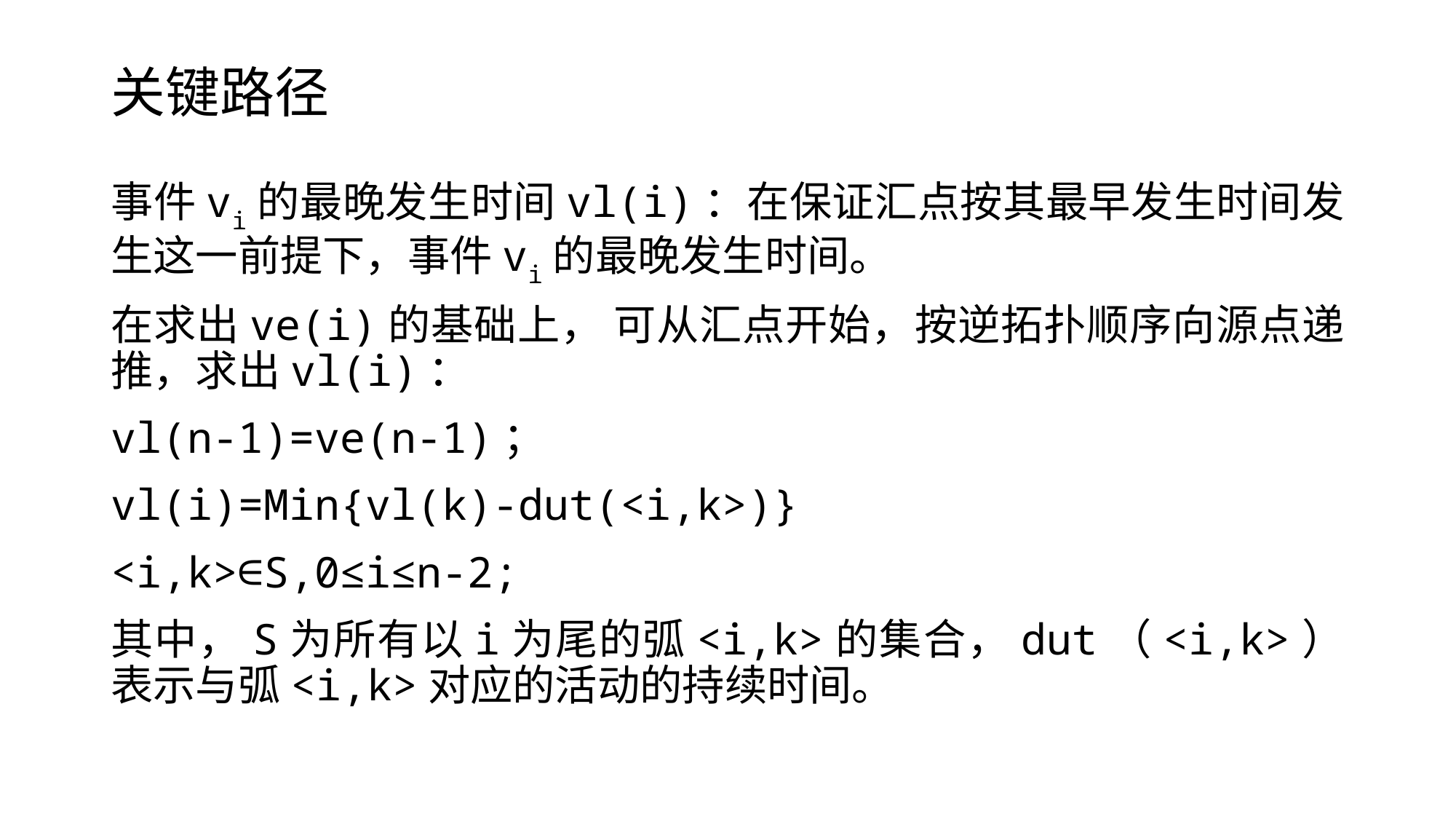

# 关键路径
事件vi的最晚发生时间vl(i)：在保证汇点按其最早发生时间发生这一前提下，事件vi的最晚发生时间。
在求出ve(i)的基础上， 可从汇点开始，按逆拓扑顺序向源点递推，求出vl(i)：
vl(n-1)=ve(n-1)；
vl(i)=Min{vl(k)-dut(<i,k>)}
<i,k>∈S,0≤i≤n-2;
其中，S为所有以i为尾的弧<i,k>的集合，dut（<i,k>）表示与弧<i,k>对应的活动的持续时间。